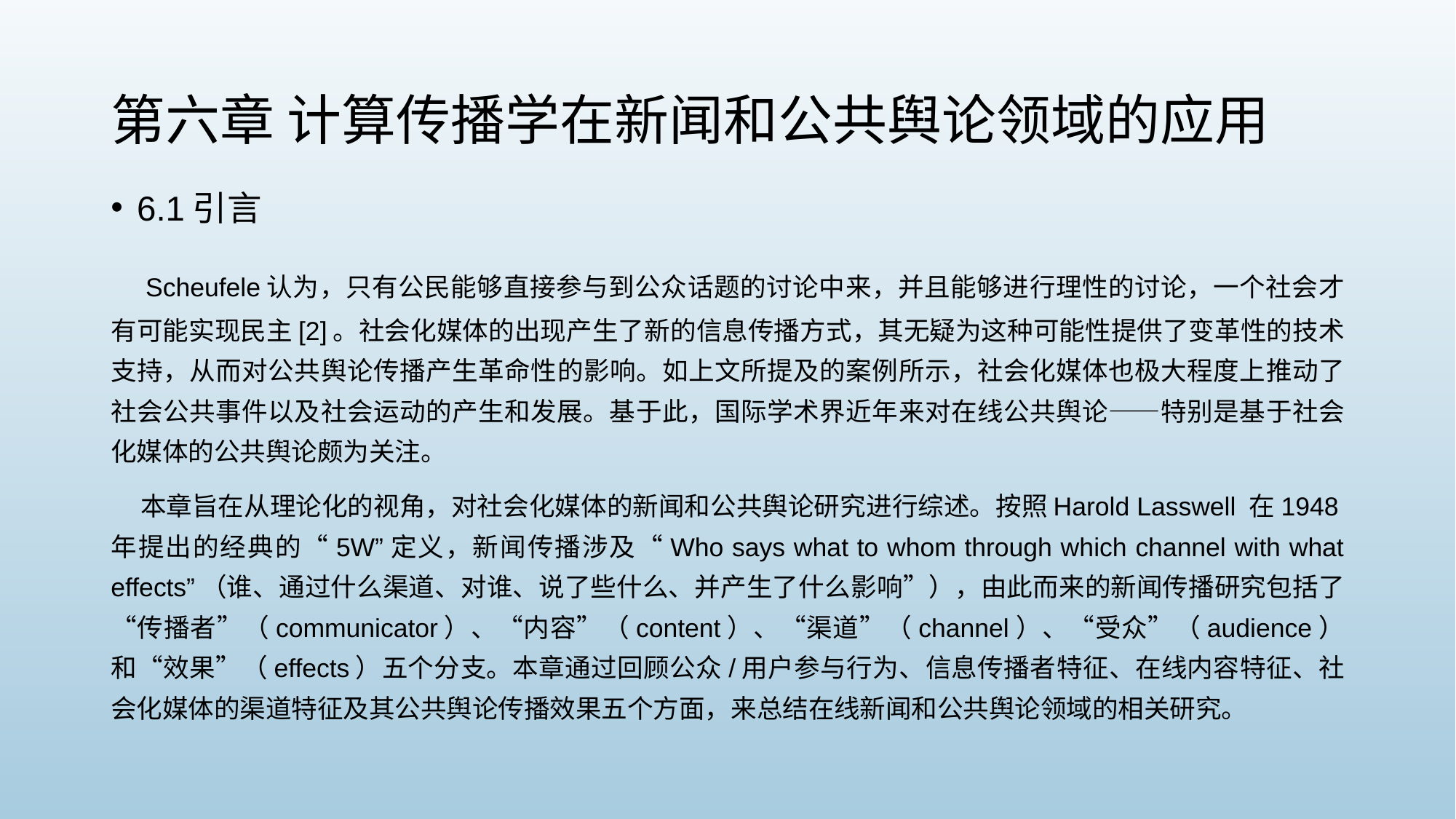

# 第六章 计算传播学在新闻和公共舆论领域的应用
6.1引言
   Scheufele认为，只有公民能够直接参与到公众话题的讨论中来，并且能够进行理性的讨论，一个社会才有可能实现民主[2]。社会化媒体的出现产生了新的信息传播方式，其无疑为这种可能性提供了变革性的技术支持，从而对公共舆论传播产生革命性的影响。如上文所提及的案例所示，社会化媒体也极大程度上推动了社会公共事件以及社会运动的产生和发展。基于此，国际学术界近年来对在线公共舆论——特别是基于社会化媒体的公共舆论颇为关注。
    本章旨在从理论化的视角，对社会化媒体的新闻和公共舆论研究进行综述。按照Harold Lasswell 在1948年提出的经典的“5W”定义，新闻传播涉及“Who says what to whom through which channel with what effects”（谁、通过什么渠道、对谁、说了些什么、并产生了什么影响”），由此而来的新闻传播研究包括了“传播者”（communicator）、“内容”（content）、“渠道”（channel）、“受众”（audience）和“效果”（effects）五个分支。本章通过回顾公众/用户参与行为、信息传播者特征、在线内容特征、社会化媒体的渠道特征及其公共舆论传播效果五个方面，来总结在线新闻和公共舆论领域的相关研究。